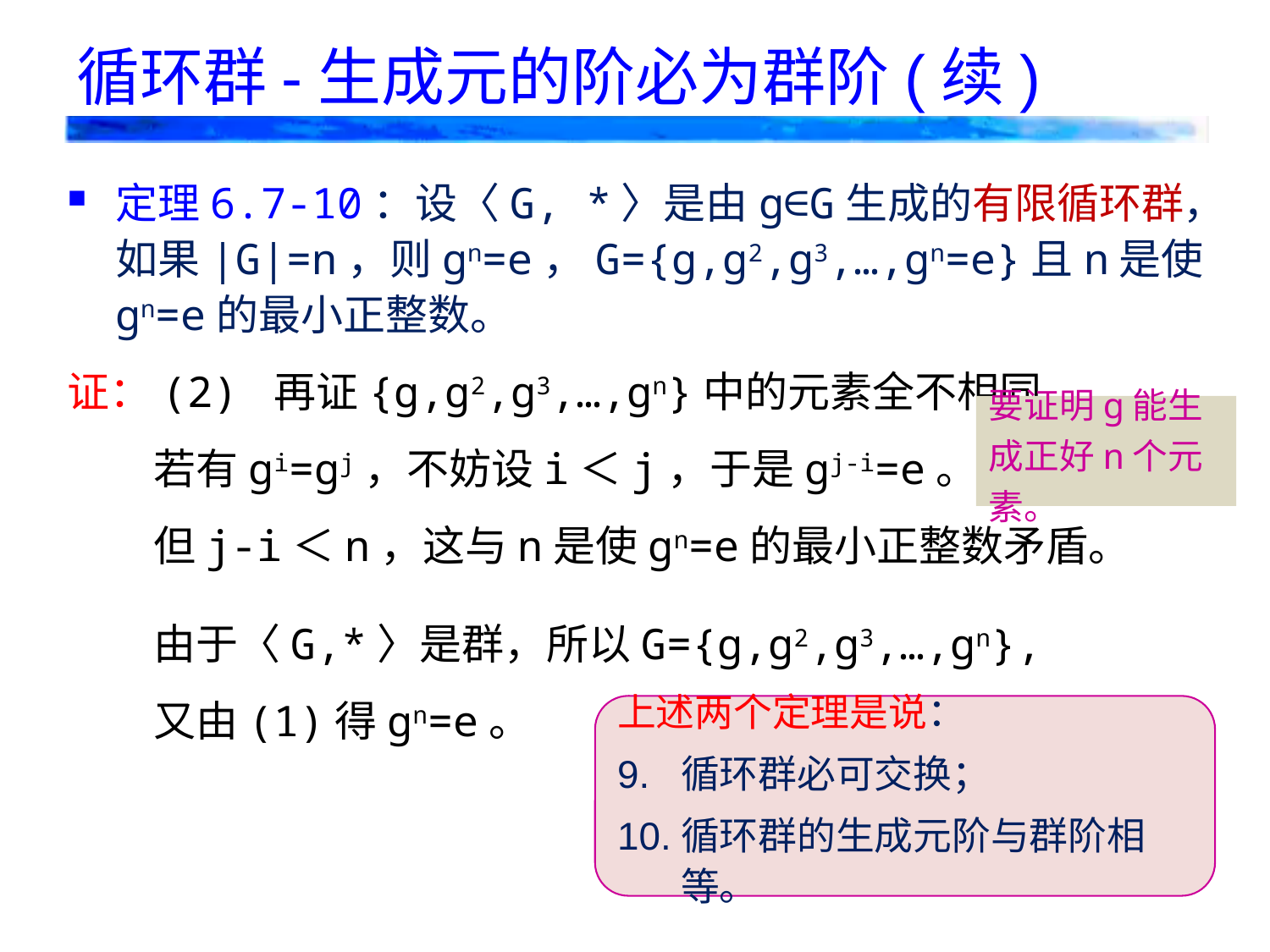

# 循环群-生成元的阶必为群阶(续)
定理6.7-10：设〈G, *〉是由g∈G生成的有限循环群，如果|G|=n，则gn=e，G={g,g2,g3,…,gn=e}且n是使gn=e的最小正整数。
证：(2) 再证{g,g2,g3,…,gn}中的元素全不相同。
        若有gi=gj，不妨设i＜j，于是gj-i=e。
        但j-i＜n，这与n是使gn=e的最小正整数矛盾。
        由于〈G,*〉是群，所以G={g,g2,g3,…,gn},
        又由(1)得gn=e。
要证明g能生成正好n个元素。
上述两个定理是说：
循环群必可交换；
循环群的生成元阶与群阶相等。